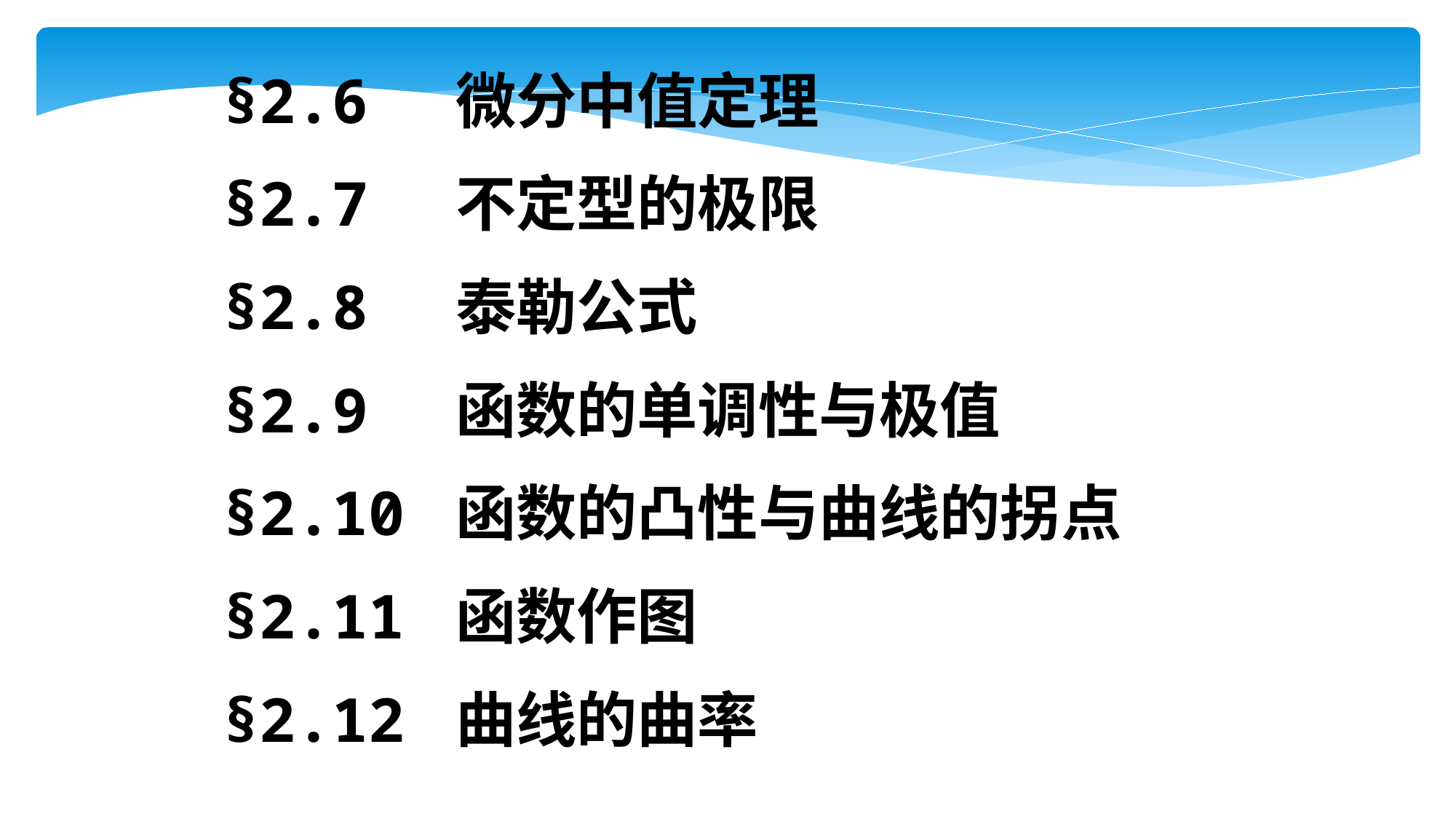

§2.6  微分中值定理
§2.7  不定型的极限
§2.8  泰勒公式
§2.9  函数的单调性与极值
§2.10 函数的凸性与曲线的拐点
§2.11 函数作图
§2.12 曲线的曲率